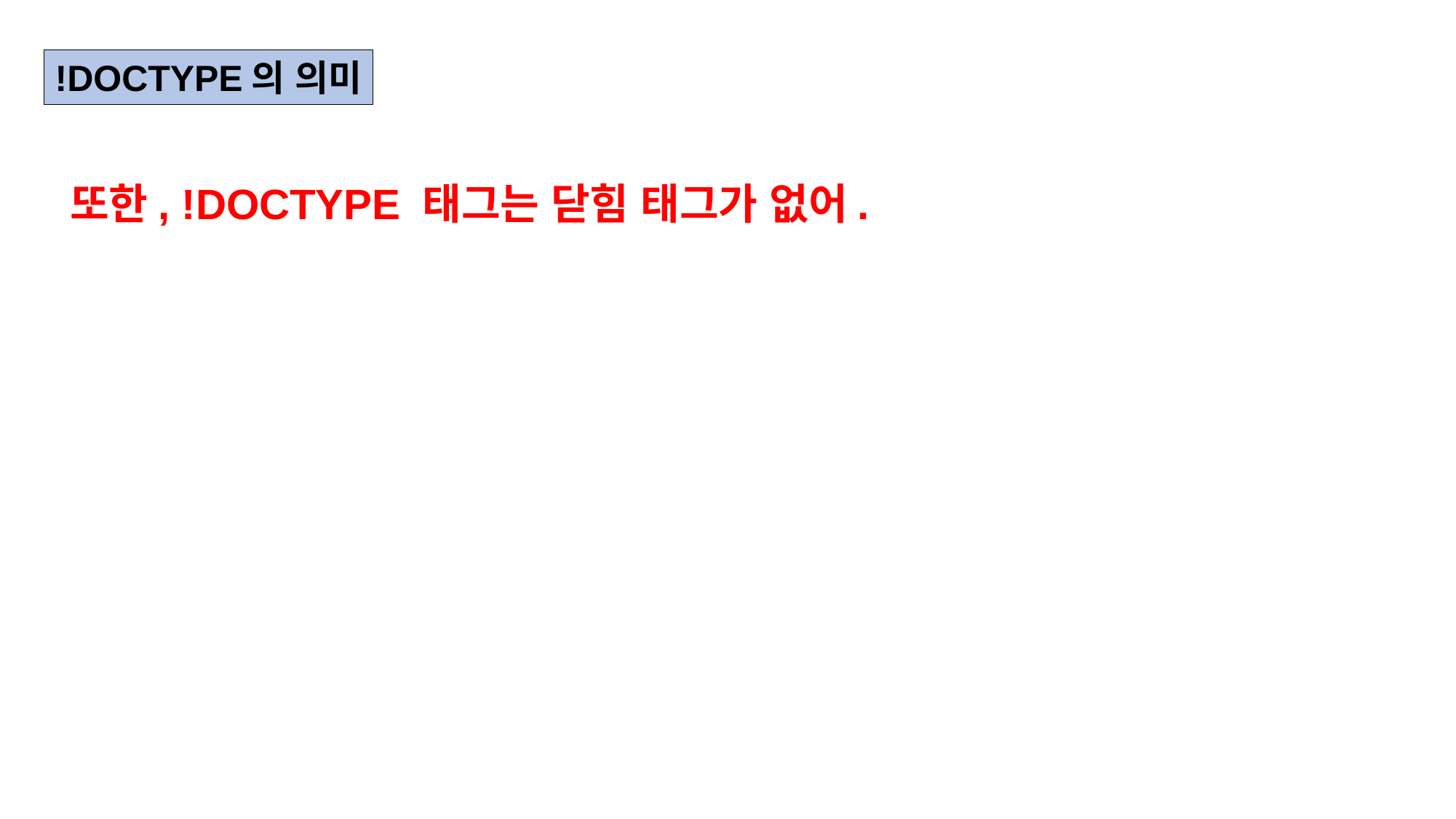

!DOCTYPE의 의미
또한, !DOCTYPE 태그는 닫힘 태그가 없어.